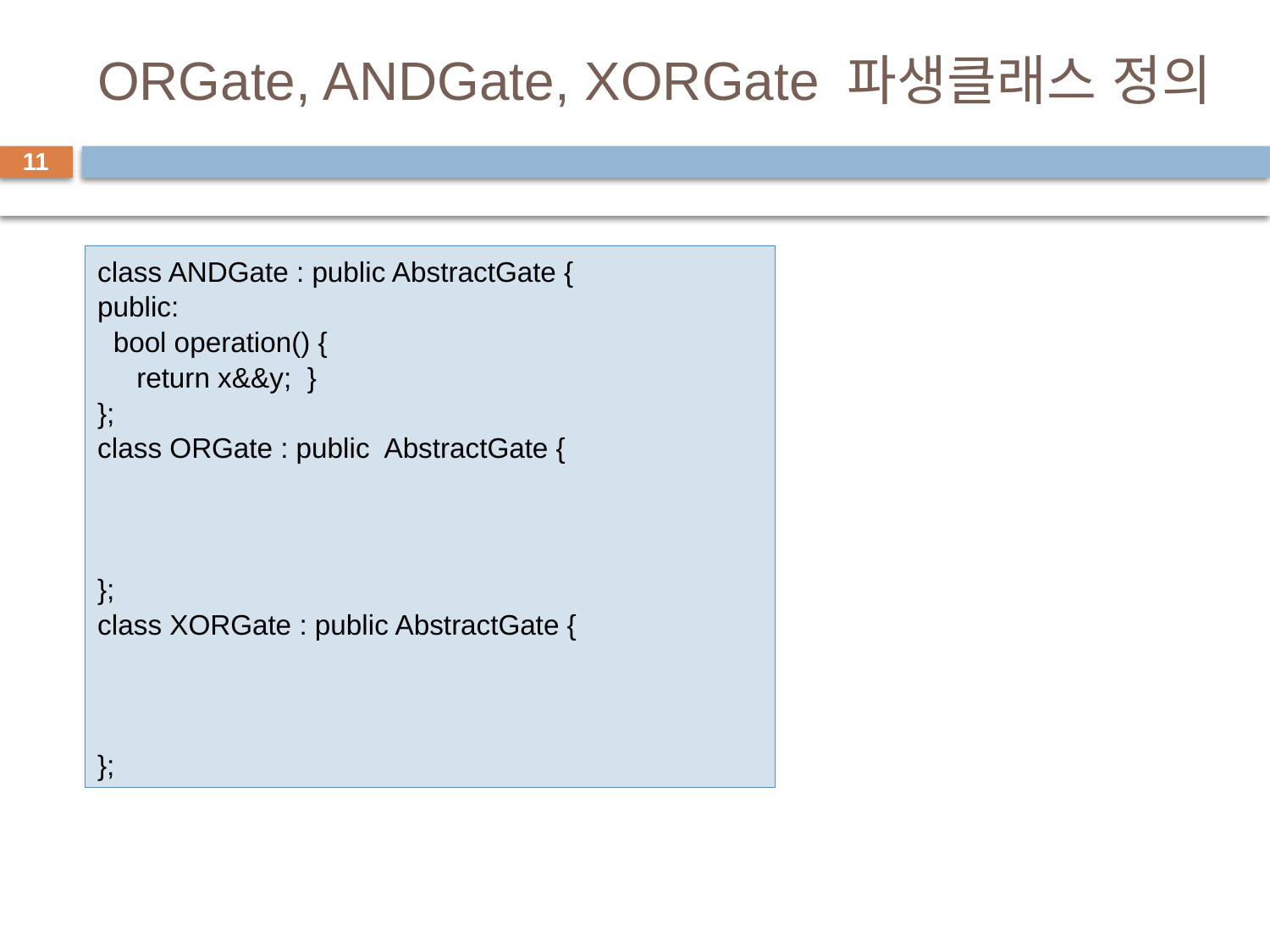

# ORGate, ANDGate, XORGate 파생클래스 정의
11
class ANDGate : public AbstractGate {
public:
  bool operation() {
     return x&&y;  }
};
class ORGate : public  AbstractGate {

};
class XORGate : public AbstractGate {

};